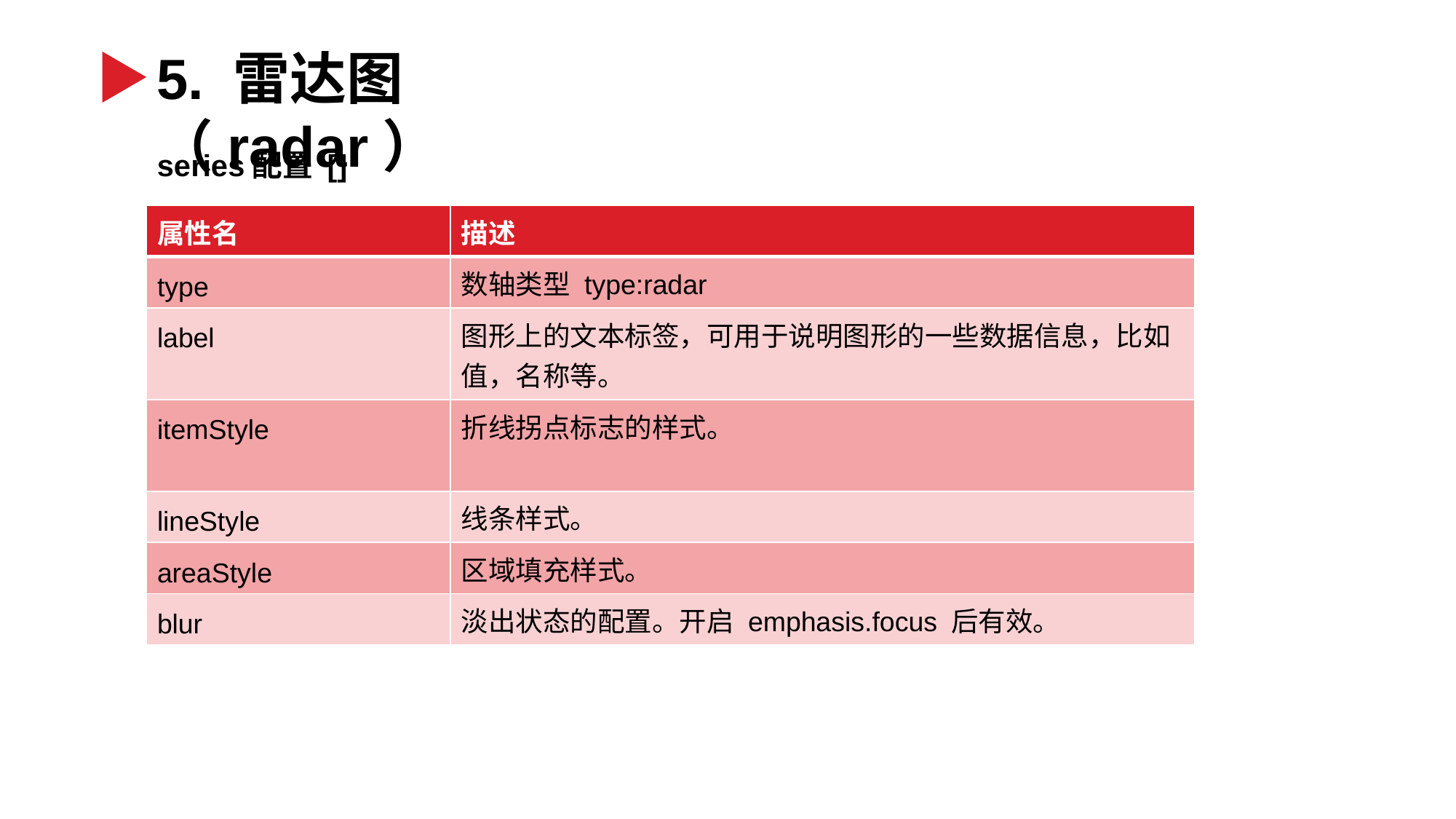

5. 雷达图（radar）

series配置 []
| 属性名 | 描述 |
| --- | --- |
| type | 数轴类型 type:radar |
| label | 图形上的文本标签，可用于说明图形的一些数据信息，比如值，名称等。 |
| itemStyle | 折线拐点标志的样式。 |
| lineStyle | 线条样式。 |
| areaStyle | 区域填充样式。 |
| blur | 淡出状态的配置。开启 emphasis.focus 后有效。 |